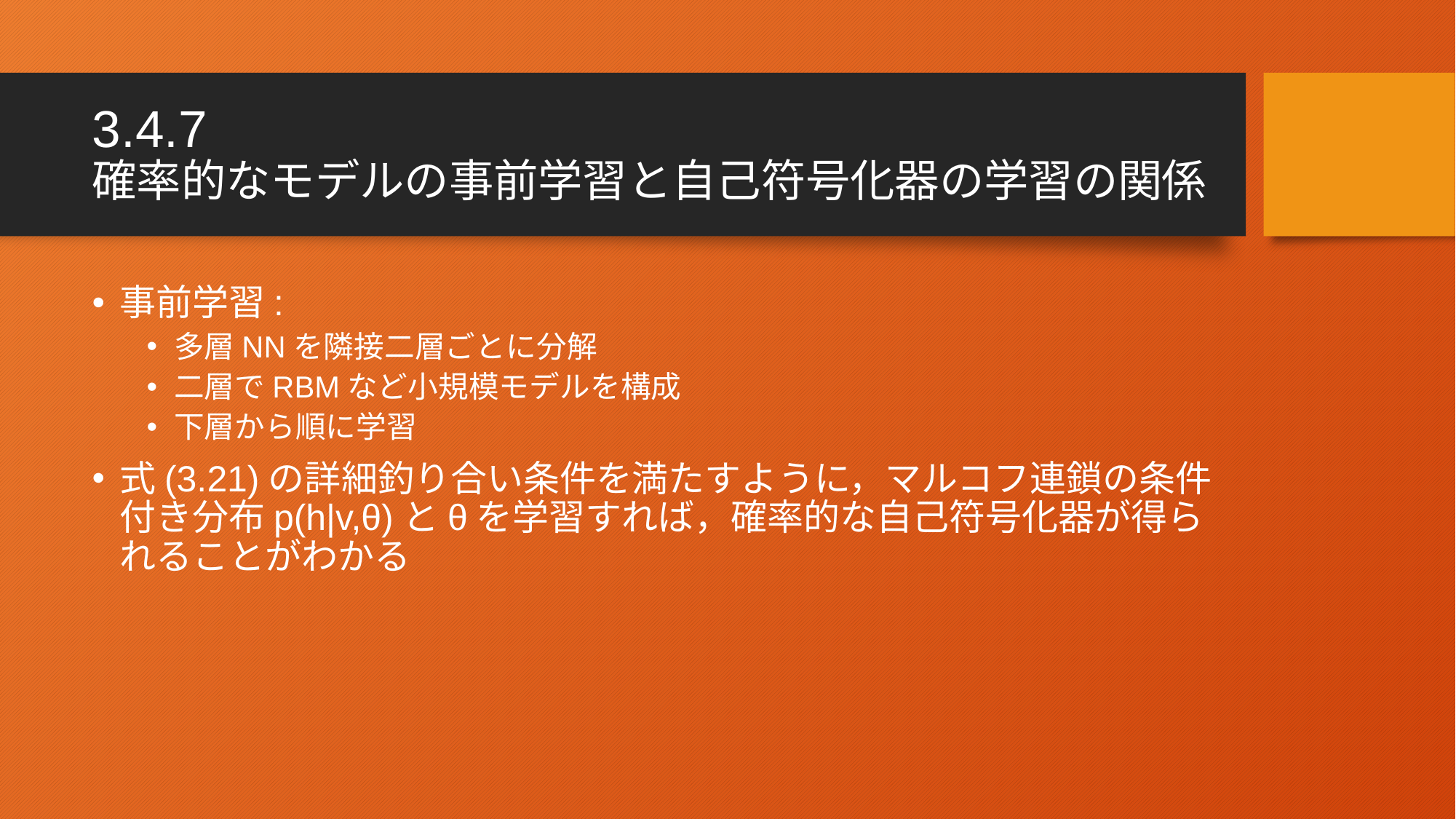

# 3.4.7 確率的なモデルの事前学習と自己符号化器の学習の関係
事前学習:
多層NNを隣接二層ごとに分解
二層でRBMなど小規模モデルを構成
下層から順に学習
式(3.21)の詳細釣り合い条件を満たすように，マルコフ連鎖の条件付き分布p(h|v,θ)とθを学習すれば，確率的な自己符号化器が得られることがわかる